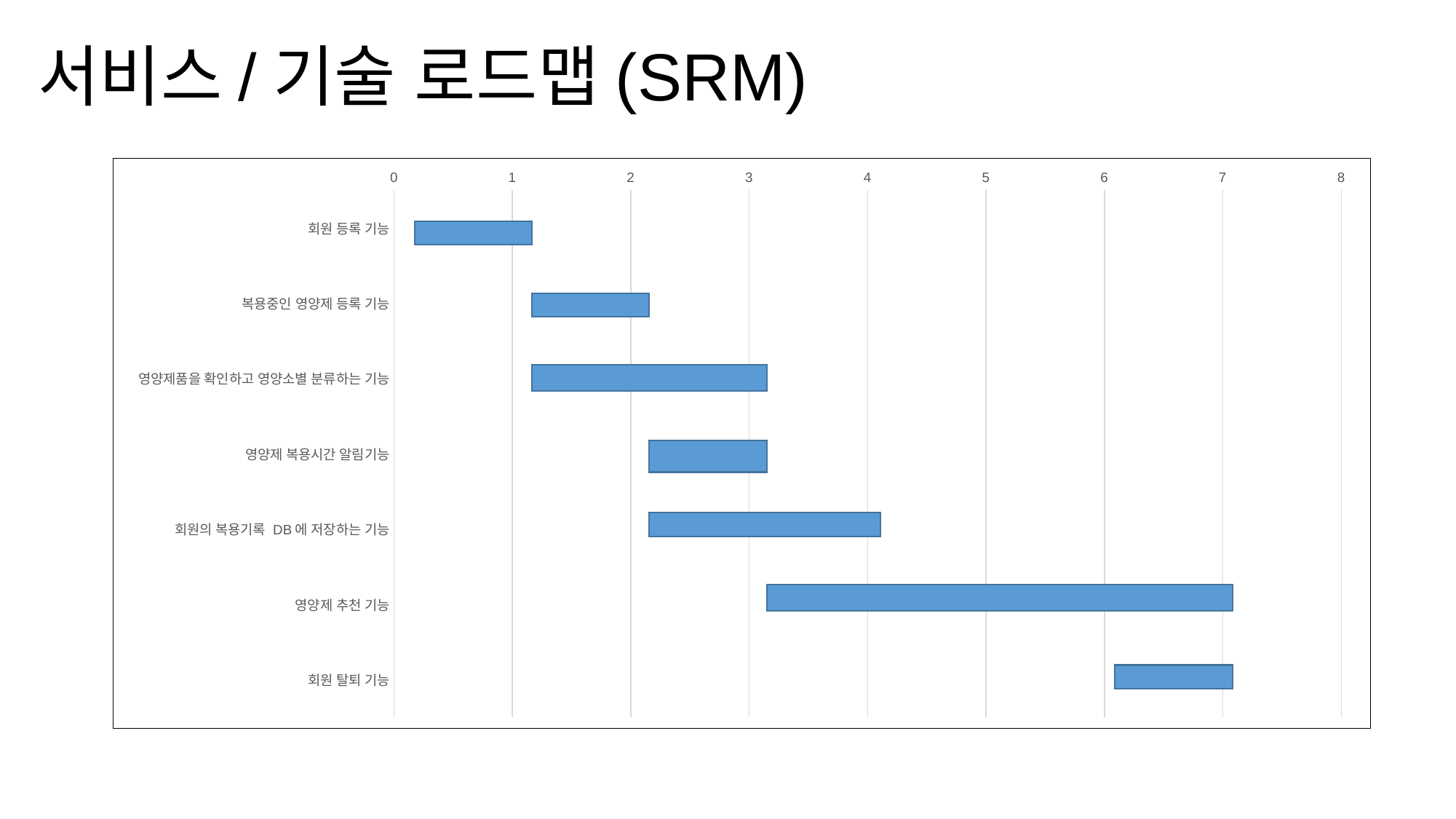

# 서비스/기술 로드맵(SRM)

### Chart

| Category |  |
|---|---|
| 회원 등록 기능 | 0.0 |
| 복용중인 영양제 등록 기능 | 0.0 |
| 영양제품을 확인하고 영양소별 분류하는 기능 | 0.0 |
| 영양제 복용시간 알림기능 | 0.0 |
| 회원의 복용기록 DB에 저장하는 기능 | 0.0 |
| 영양제 추천 기능 | 0.0 |
| 회원 탈퇴 기능 | 7.0 |